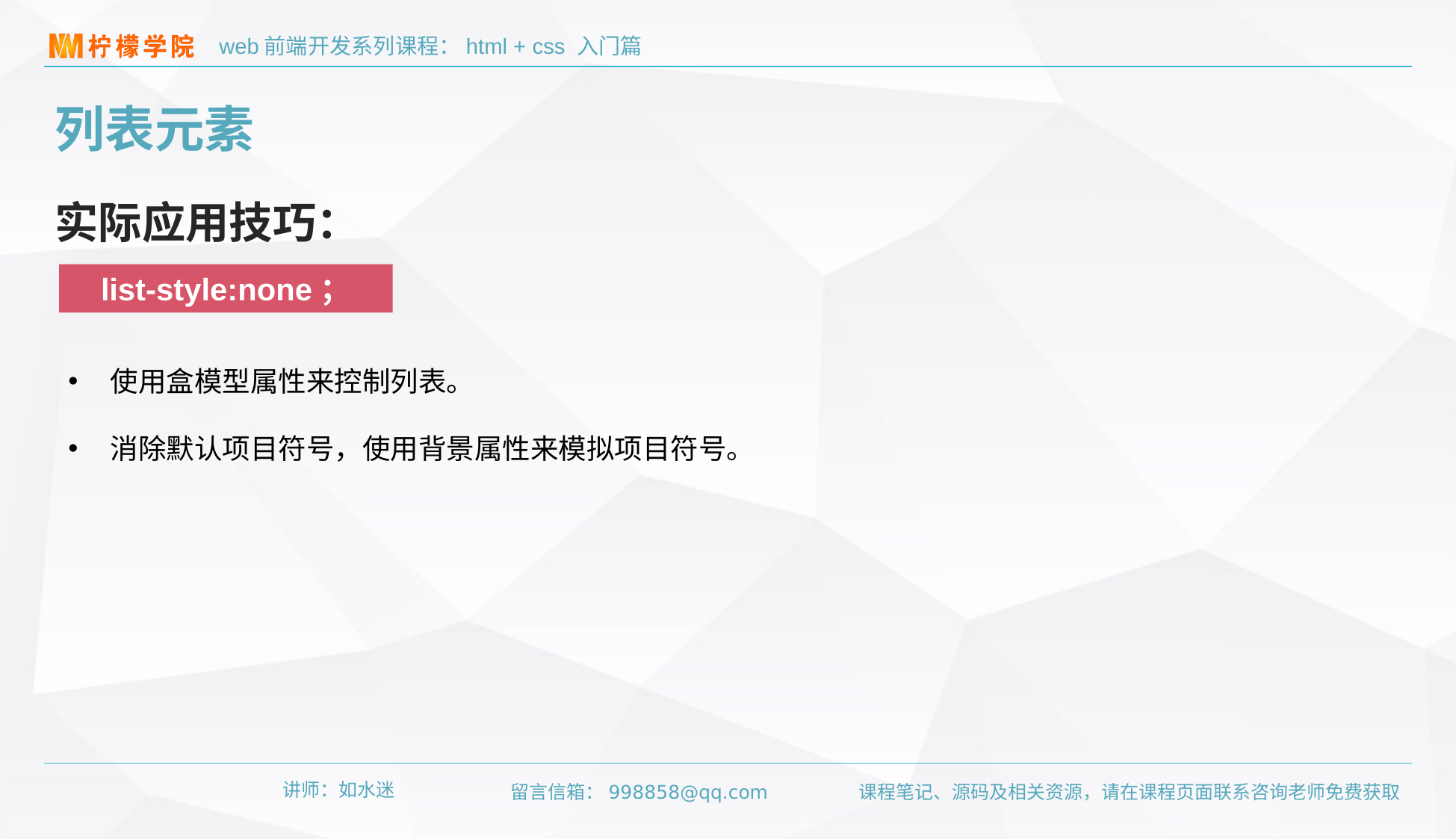

列表元素
实际应用技巧：
list-style:none；
使用盒模型属性来控制列表。
消除默认项目符号，使用背景属性来模拟项目符号。